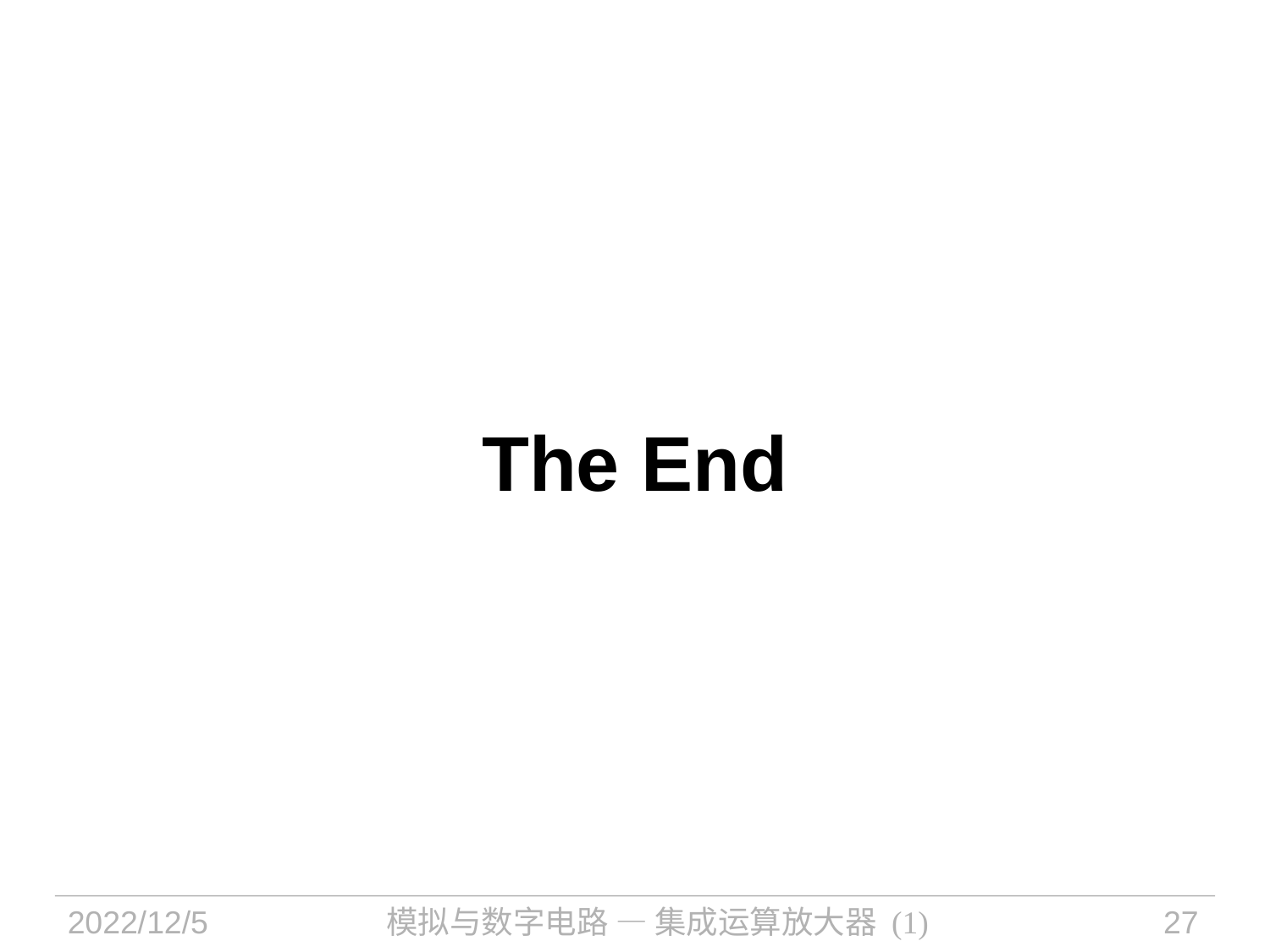

# The End
2022/12/5
模拟与数字电路 — 集成运算放大器 (1)
27